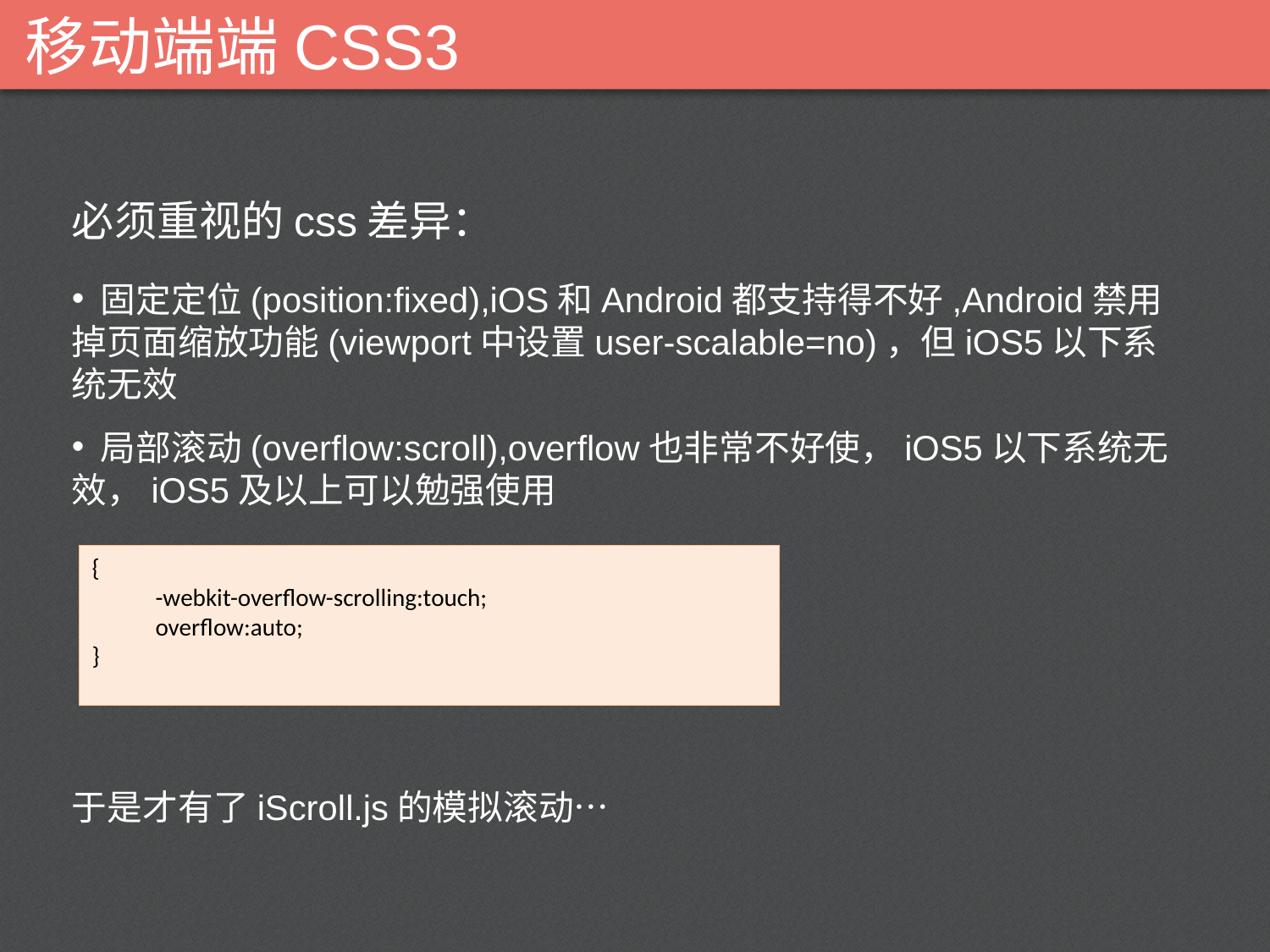

# 移动端端CSS3
必须重视的css差异：
 固定定位(position:fixed),iOS和Android都支持得不好,Android禁用 掉页面缩放功能(viewport中设置user-scalable=no)，但iOS5以下系统无效
 局部滚动(overflow:scroll),overflow也非常不好使，iOS5以下系统无效，iOS5及以上可以勉强使用

于是才有了iScroll.js的模拟滚动…

{
-webkit-overflow-scrolling:touch;
overflow:auto;
}